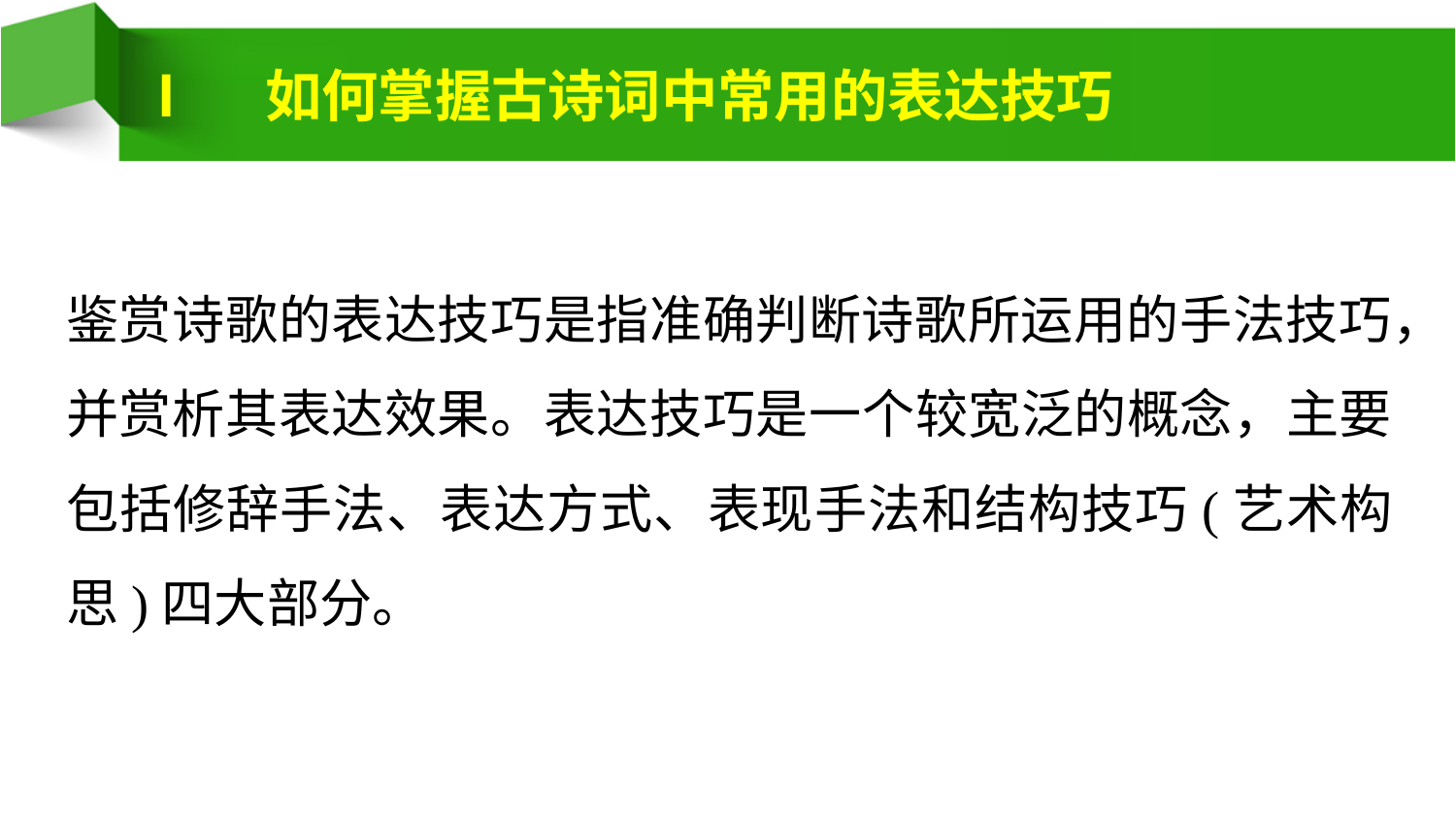

Ⅰ　如何掌握古诗词中常用的表达技巧
鉴赏诗歌的表达技巧是指准确判断诗歌所运用的手法技巧，并赏析其表达效果。表达技巧是一个较宽泛的概念，主要包括修辞手法、表达方式、表现手法和结构技巧(艺术构思)四大部分。